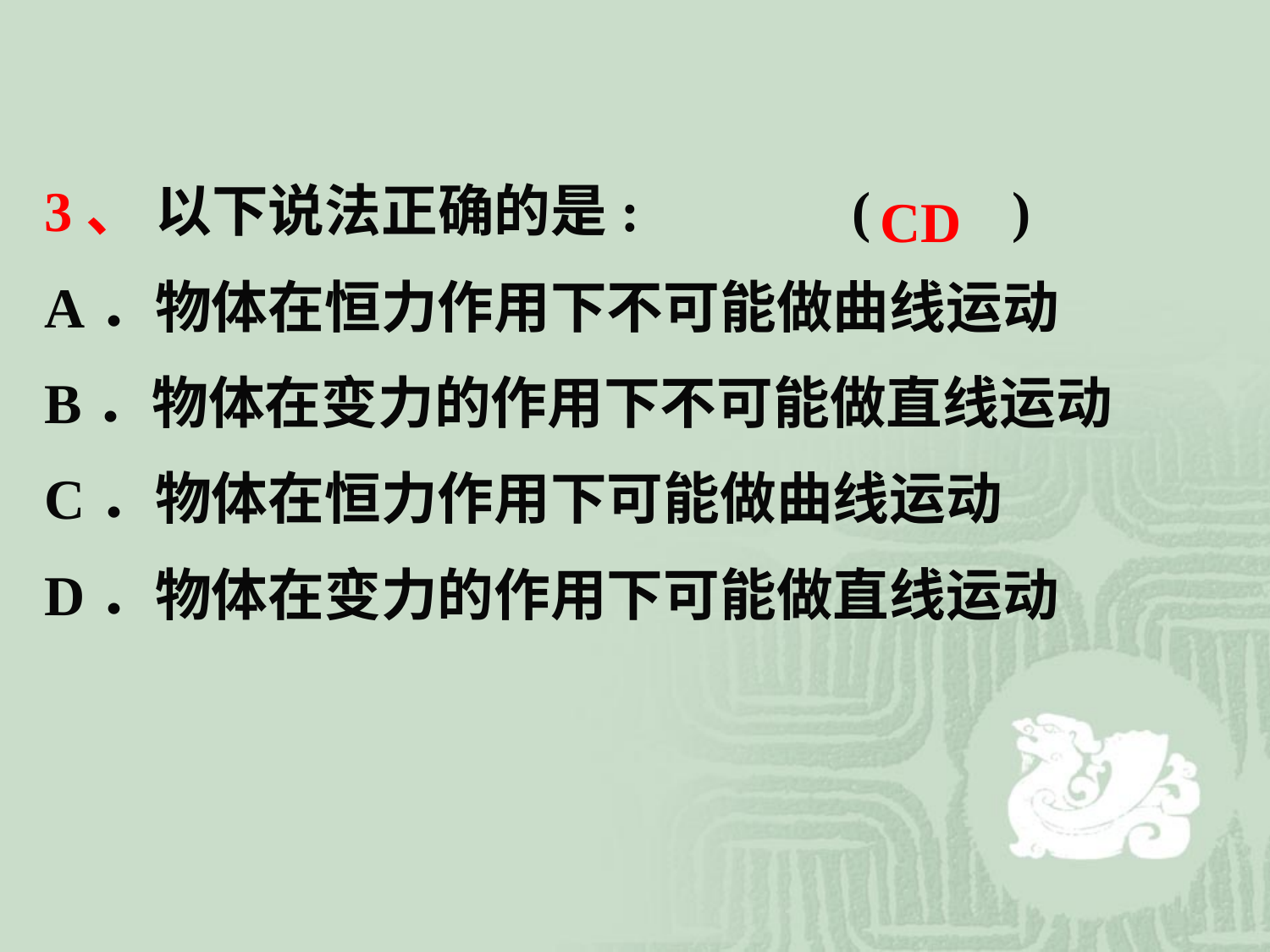

3、 以下说法正确的是:               (          )
A．物体在恒力作用下不可能做曲线运动
B．物体在变力的作用下不可能做直线运动
C．物体在恒力作用下可能做曲线运动
D．物体在变力的作用下可能做直线运动

CD